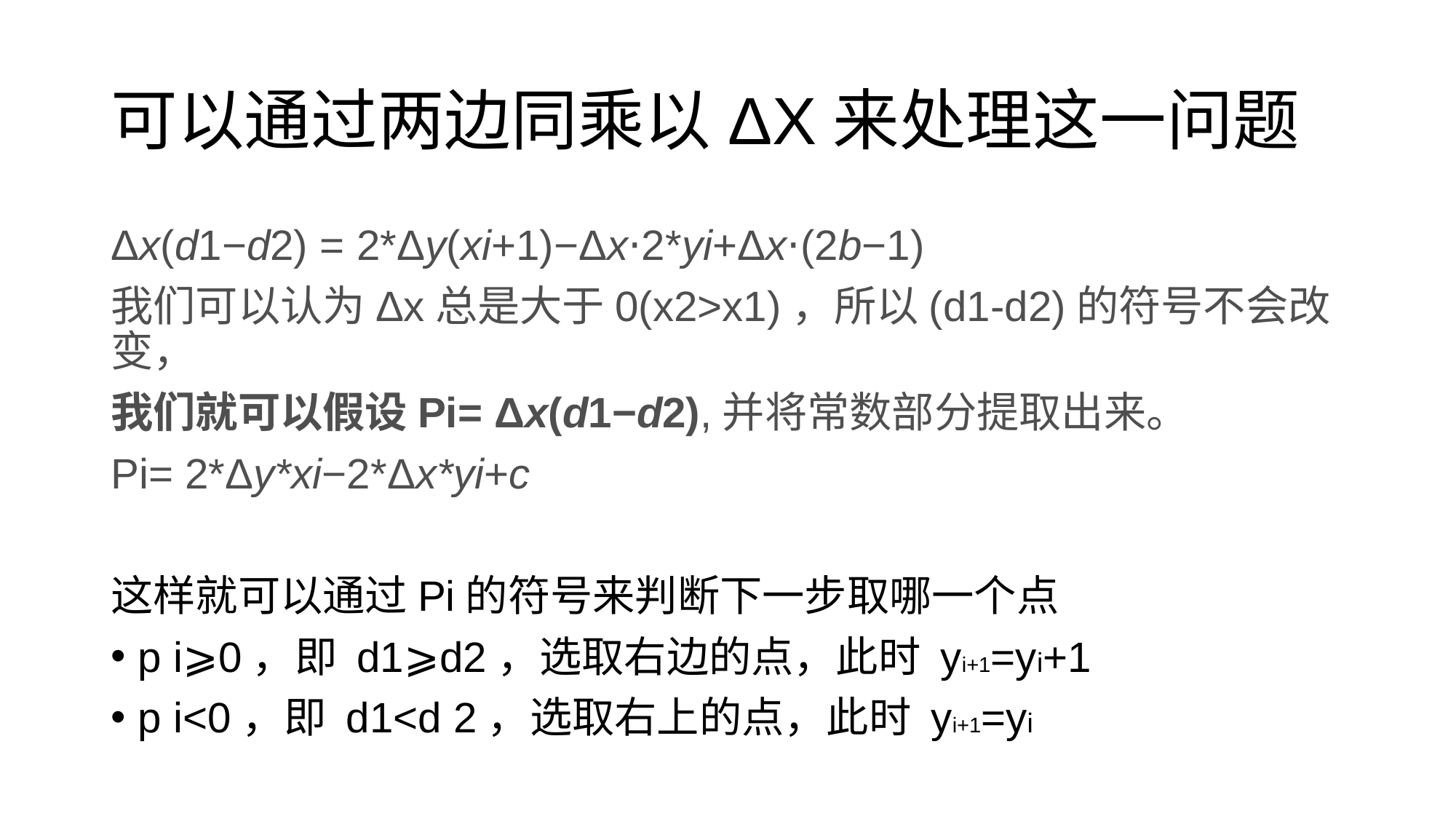

# 可以通过两边同乘以ΔX来处理这一问题
Δx(d1​−d2​) = 2*Δy(xi​+1)−Δx⋅2*yi​+Δx⋅(2b−1)
我们可以认为Δx总是大于0(x2>x1)，所以(d1-d2)的符号不会改变，
我们就可以假设Pi= Δx(d1​−d2​),并将常数部分提取出来。
Pi= 2*Δy*xi​−2*Δx*yi​+c

这样就可以通过Pi的符号来判断下一步取哪一个点
p i​⩾0，即 d1⩾d2，选取右边的点，此时 yi+1=yi+1
p i​<0，即 d1​<d 2​，选取右上的点，此时 yi+1=yi